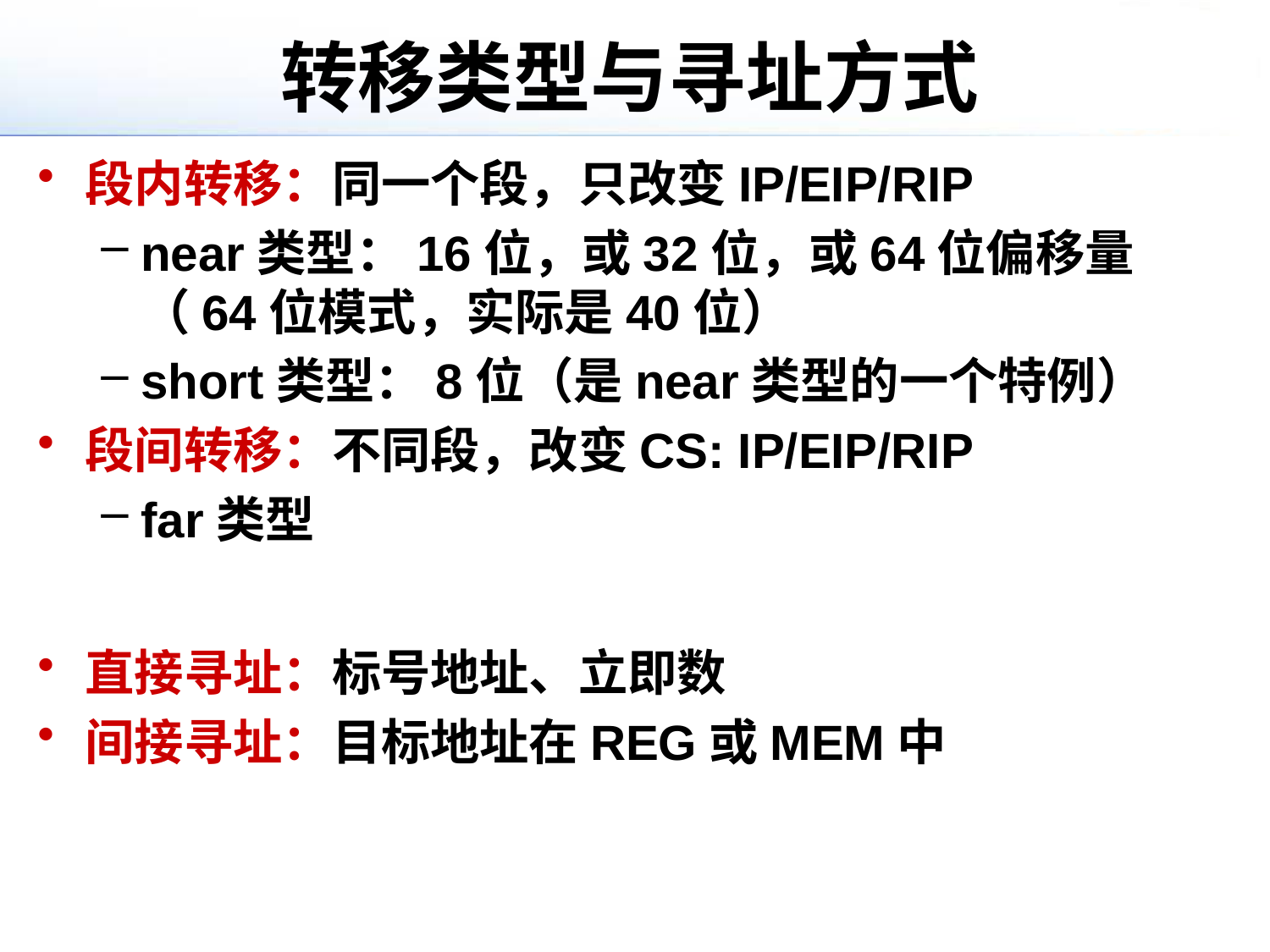

# 转移类型与寻址方式
段内转移：同一个段，只改变IP/EIP/RIP
near类型：16位，或32位，或64位偏移量（64位模式，实际是40位）
short类型：8位（是near类型的一个特例）
段间转移：不同段，改变CS: IP/EIP/RIP
far类型

直接寻址：标号地址、立即数
间接寻址：目标地址在REG或MEM中